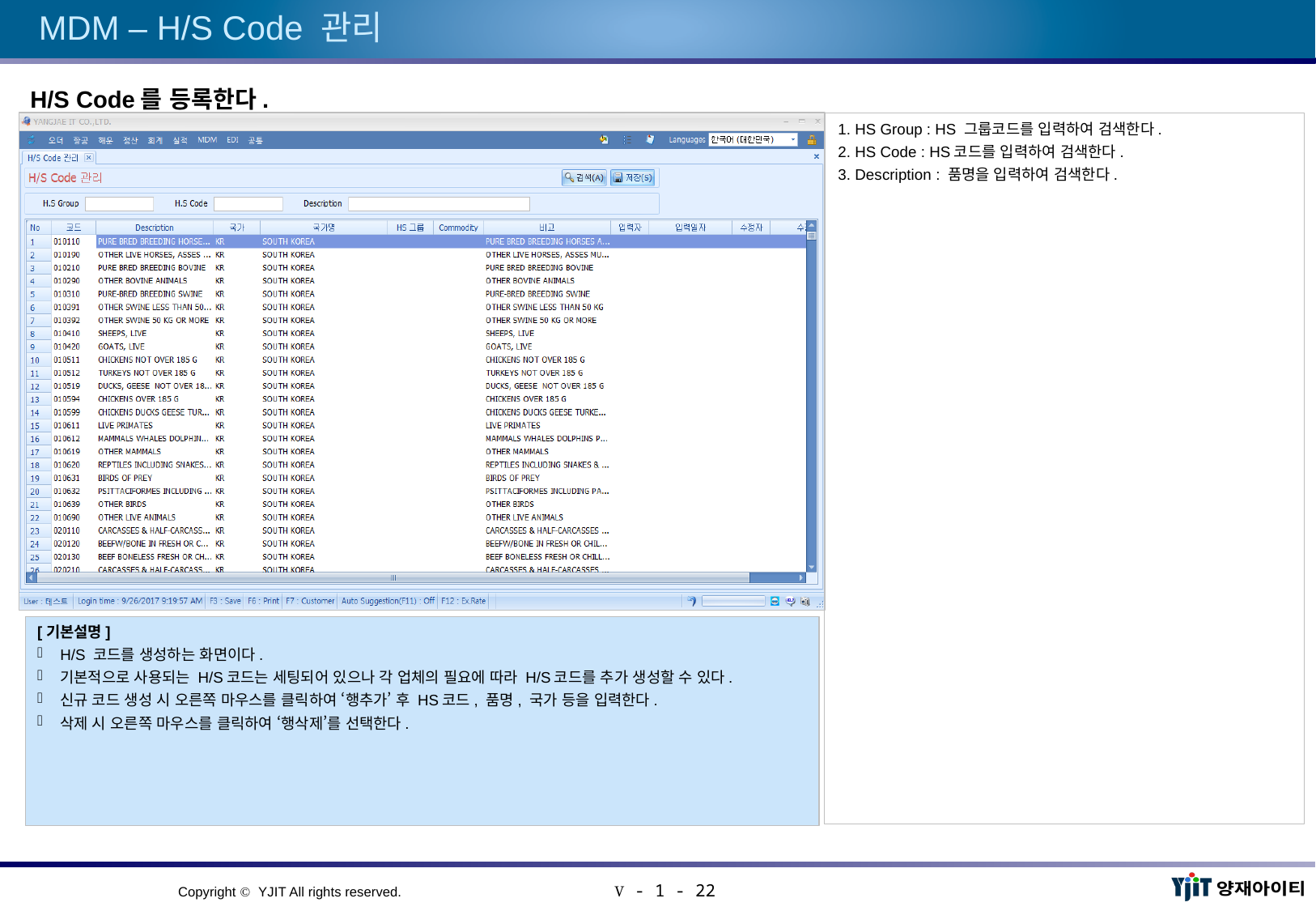

# MDM – H/S Code 관리
H/S Code를 등록한다.

1. HS Group : HS 그룹코드를 입력하여 검색한다.
2. HS Code : HS코드를 입력하여 검색한다.
3. Description : 품명을 입력하여 검색한다.

[기본설명]
H/S 코드를 생성하는 화면이다.
기본적으로 사용되는 H/S코드는 세팅되어 있으나 각 업체의 필요에 따라 H/S코드를 추가 생성할 수 있다.
신규 코드 생성 시 오른쪽 마우스를 클릭하여 ‘행추가’ 후 HS코드, 품명, 국가 등을 입력한다.
삭제 시 오른쪽 마우스를 클릭하여 ‘행삭제’를 선택한다.